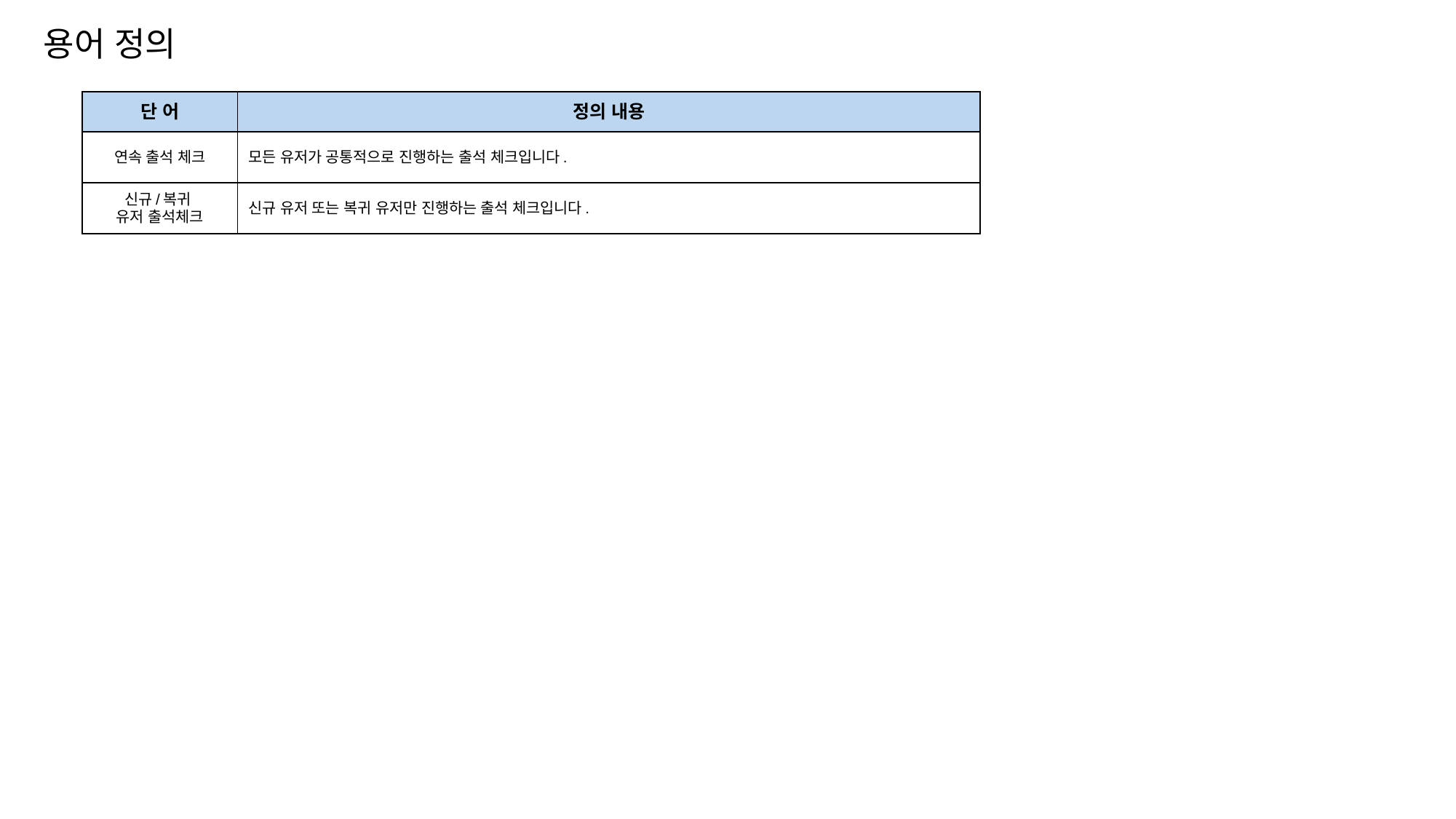

용어 정의
| 단 어 | 정의 내용 |
| --- | --- |
| 연속 출석 체크 | 모든 유저가 공통적으로 진행하는 출석 체크입니다. |
| 신규/복귀 유저 출석체크 | 신규 유저 또는 복귀 유저만 진행하는 출석 체크입니다. |